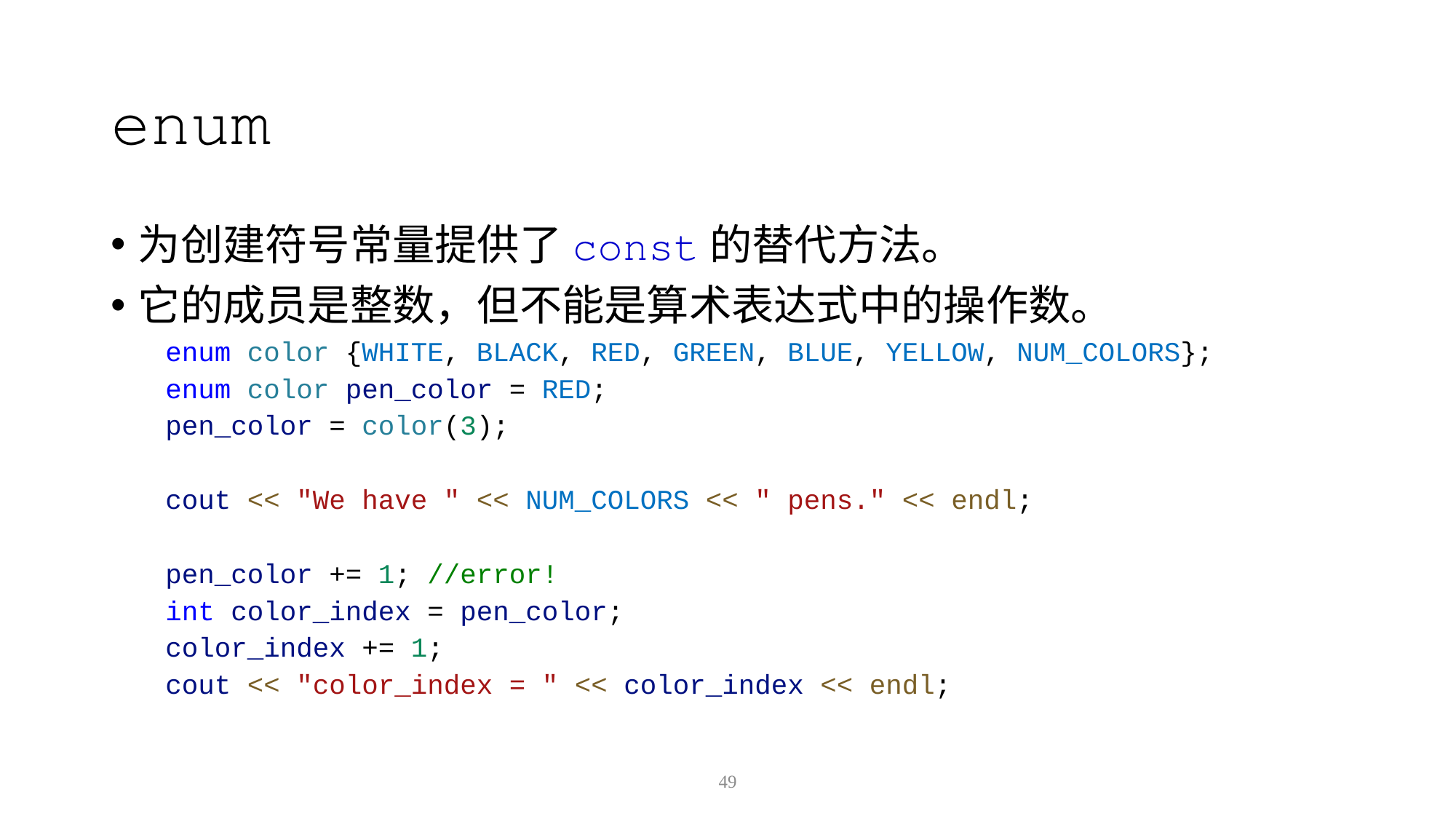

# enum
为创建符号常量提供了const的替代方法。
它的成员是整数，但不能是算术表达式中的操作数。
enum color {WHITE, BLACK, RED, GREEN, BLUE, YELLOW, NUM_COLORS};
enum color pen_color = RED;
pen_color = color(3);

cout << "We have " << NUM_COLORS << " pens." << endl;

pen_color += 1; //error!
int color_index = pen_color;
color_index += 1;
cout << "color_index = " << color_index << endl;
49